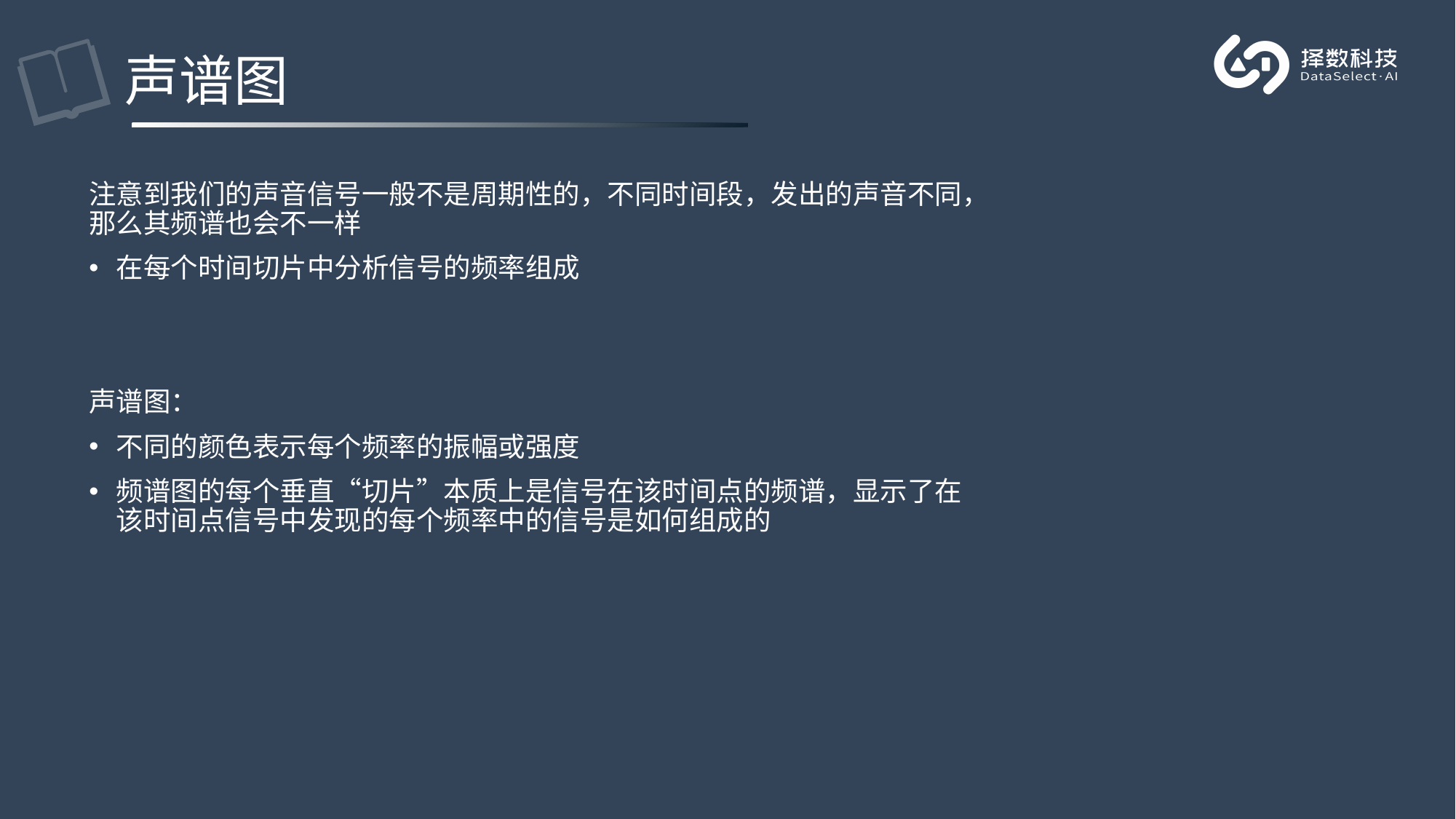

# 声谱图
注意到我们的声音信号一般不是周期性的，不同时间段，发出的声音不同，那么其频谱也会不一样
在每个时间切片中分析信号的频率组成

声谱图：
不同的颜色表示每个频率的振幅或强度
频谱图的每个垂直“切片”本质上是信号在该时间点的频谱，显示了在该时间点信号中发现的每个频率中的信号是如何组成的